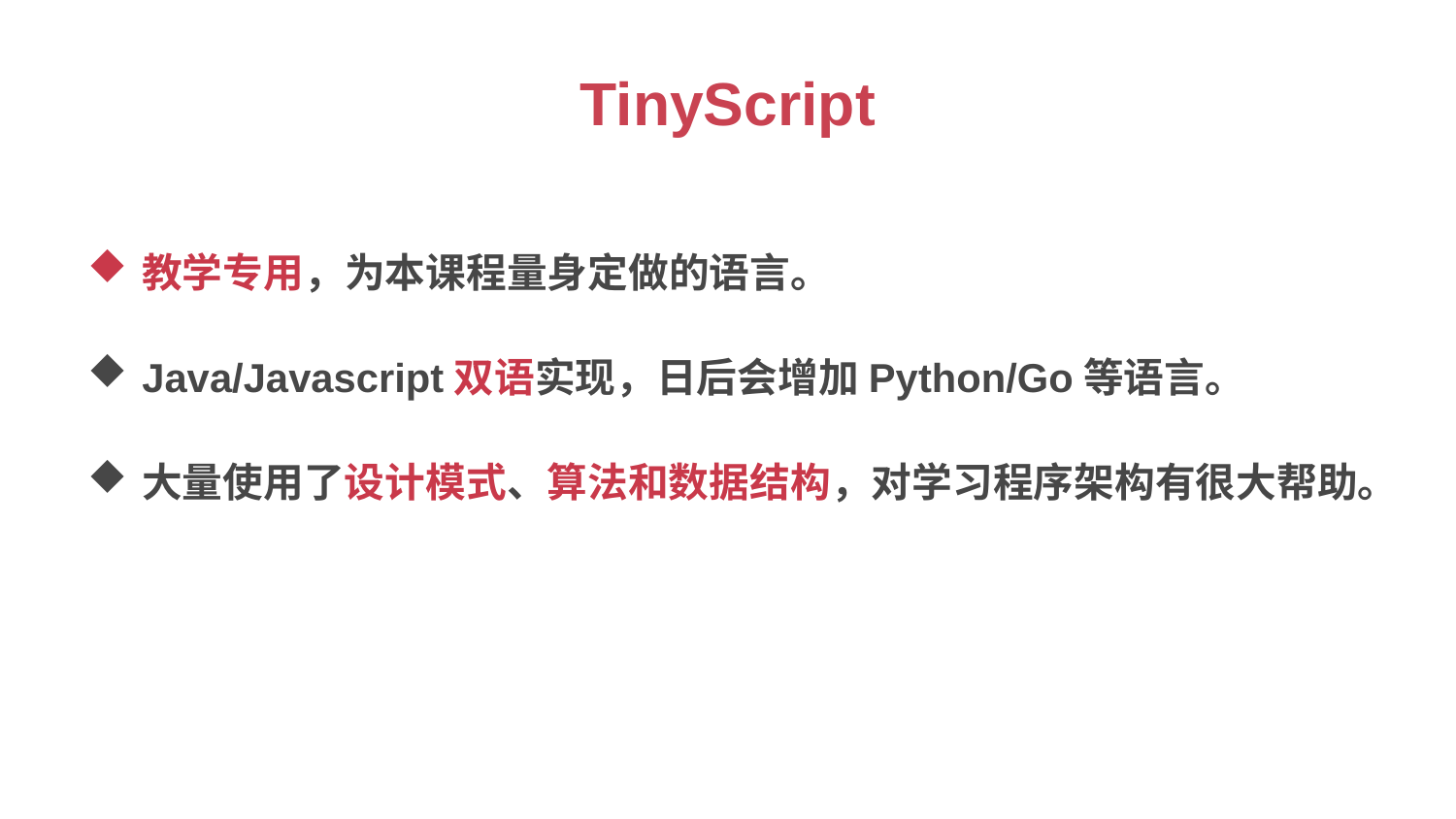

# TinyScript
教学专用，为本课程量身定做的语言。
Java/Javascript双语实现，日后会增加Python/Go等语言。
大量使用了设计模式、算法和数据结构，对学习程序架构有很大帮助。